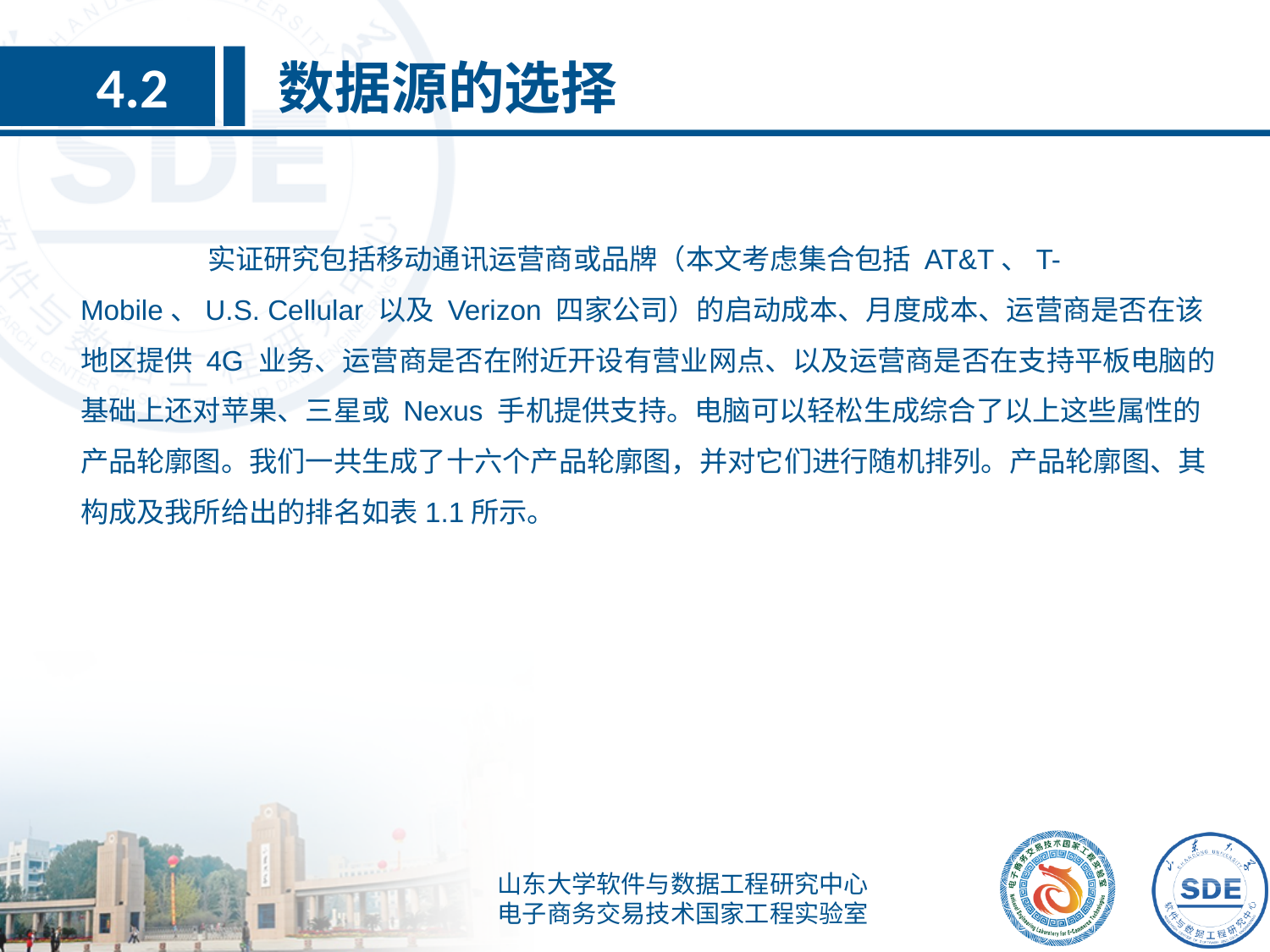

数据源的选择
4.2

	实证研究包括移动通讯运营商或品牌（本文考虑集合包括 AT&T、T-Mobile、U.S. Cellular 以及 Verizon 四家公司）的启动成本、月度成本、运营商是否在该地区提供 4G 业务、运营商是否在附近开设有营业网点、以及运营商是否在支持平板电脑的基础上还对苹果、三星或 Nexus 手机提供支持。电脑可以轻松生成综合了以上这些属性的产品轮廓图。我们一共生成了十六个产品轮廓图，并对它们进行随机排列。产品轮廓图、其构成及我所给出的排名如表1.1所示。